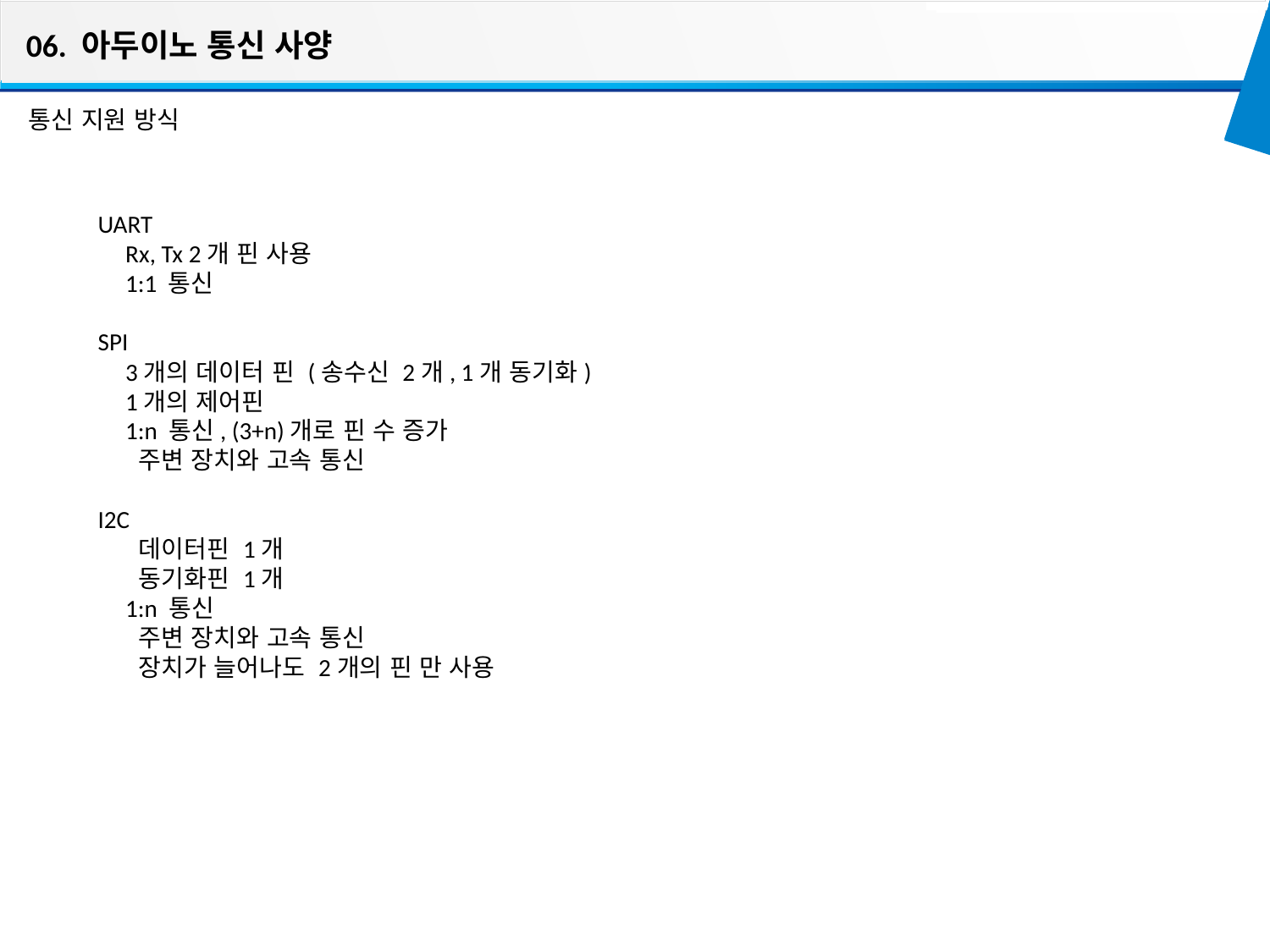

06. 아두이노 통신 사양

통신 지원 방식
UART
     Rx, Tx 2개 핀 사용
     1:1 통신

SPI
     3개의 데이터 핀 (송수신 2개, 1개 동기화)
     1개의 제어핀
     1:n 통신, (3+n)개로 핀 수 증가
     주변 장치와 고속 통신

I2C
     데이터핀 1개
     동기화핀 1개
     1:n 통신
     주변 장치와 고속 통신
     장치가 늘어나도 2개의 핀 만 사용